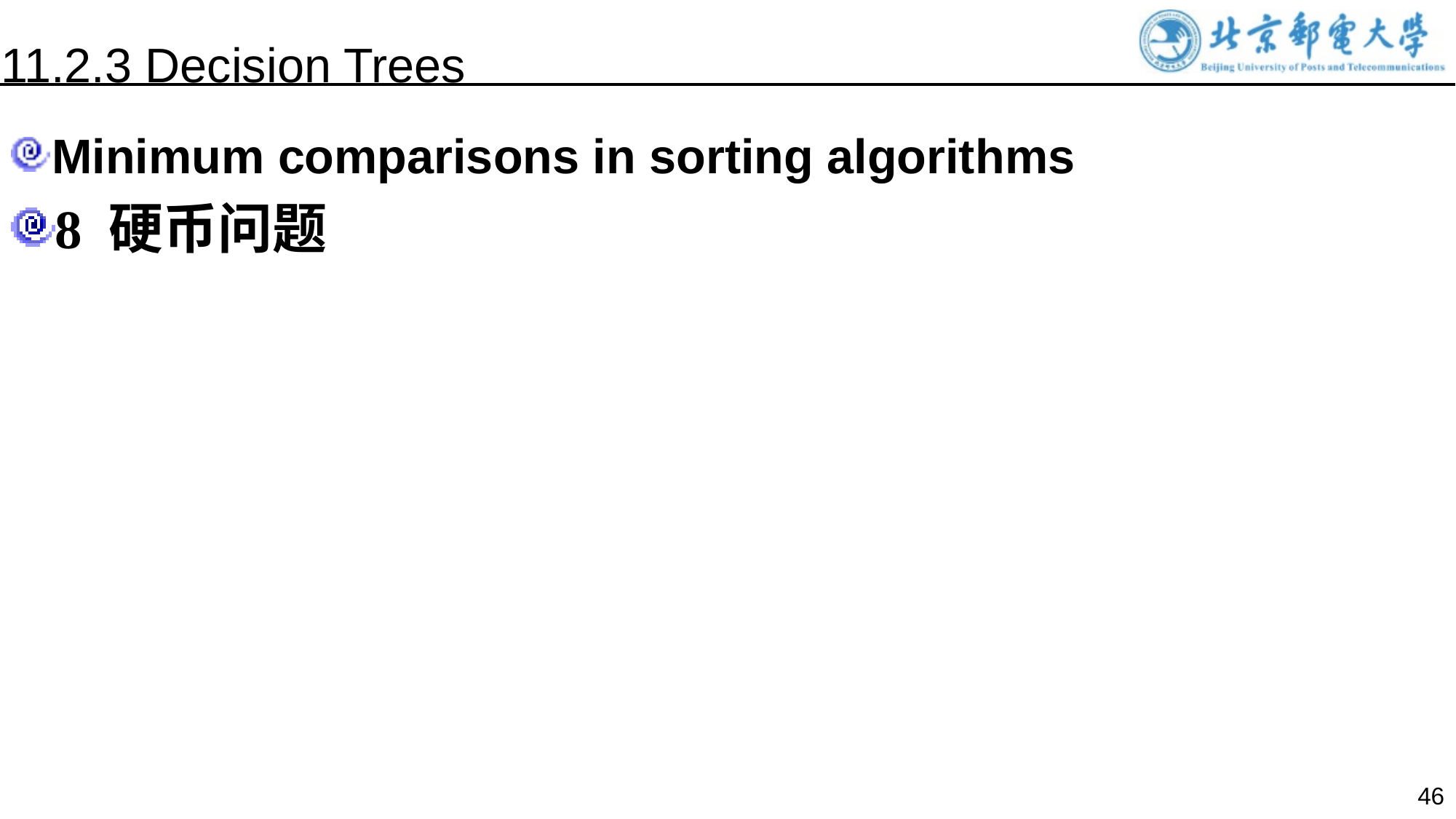

11.2.3 Decision Trees
Minimum comparisons in sorting algorithms
8 硬币问题